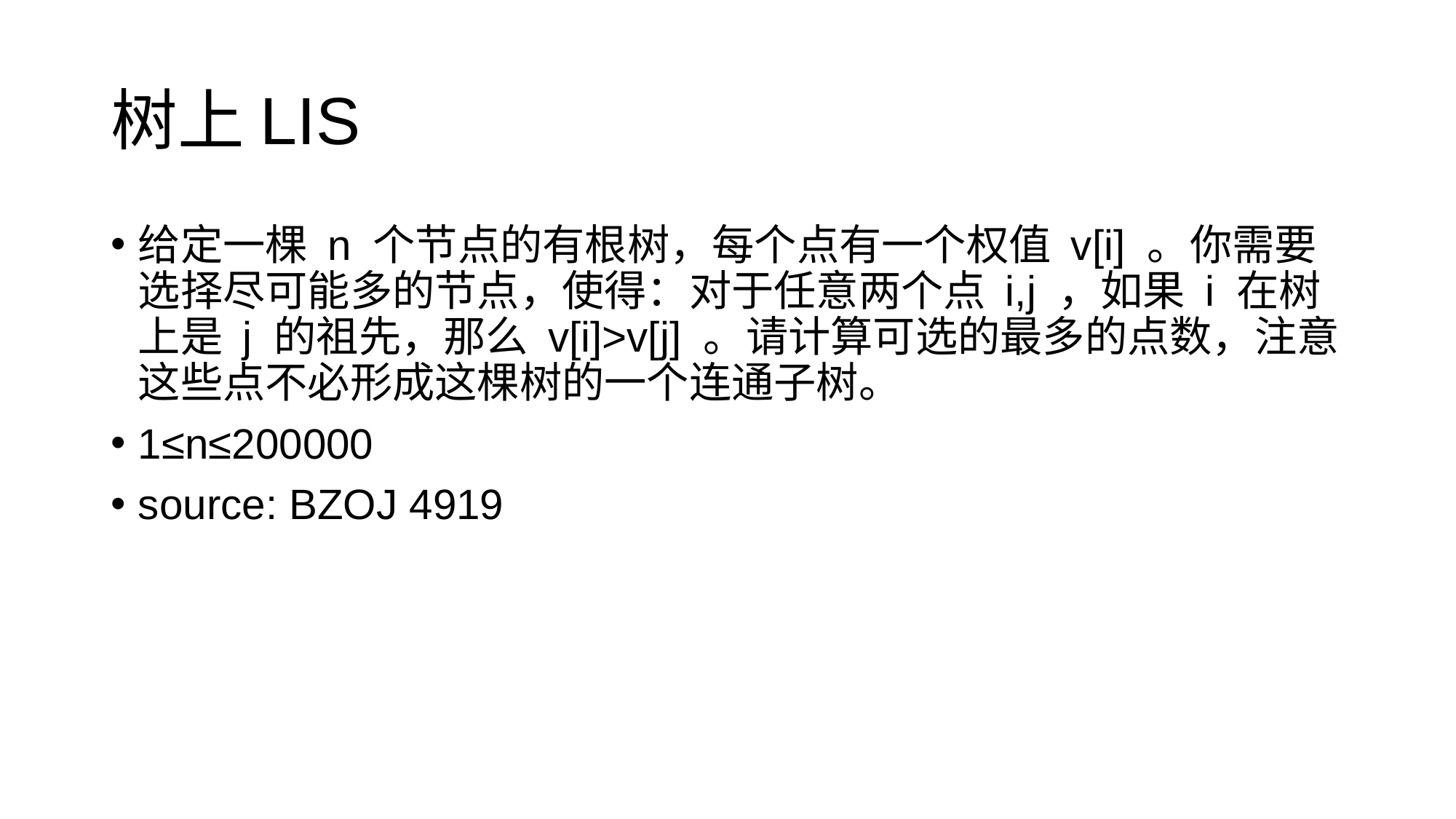

# 树上LIS
给定一棵 n 个节点的有根树，每个点有一个权值 v[i] 。你需要选择尽可能多的节点，使得：对于任意两个点 i,j ，如果 i 在树上是 j 的祖先，那么 v[i]>v[j] 。请计算可选的最多的点数，注意这些点不必形成这棵树的一个连通子树。
1≤n≤200000
source: BZOJ 4919